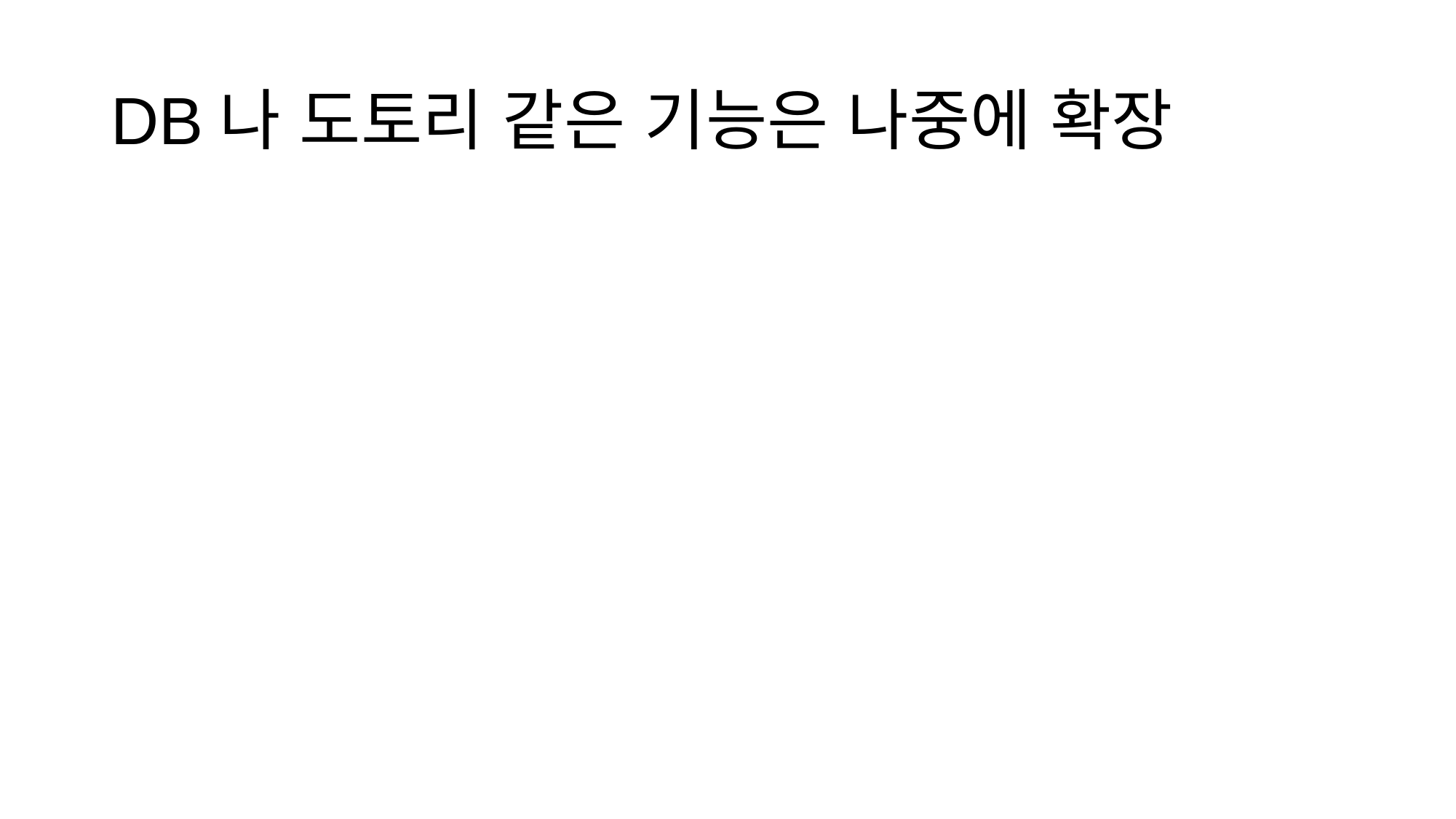

# DB나 도토리 같은 기능은 나중에 확장